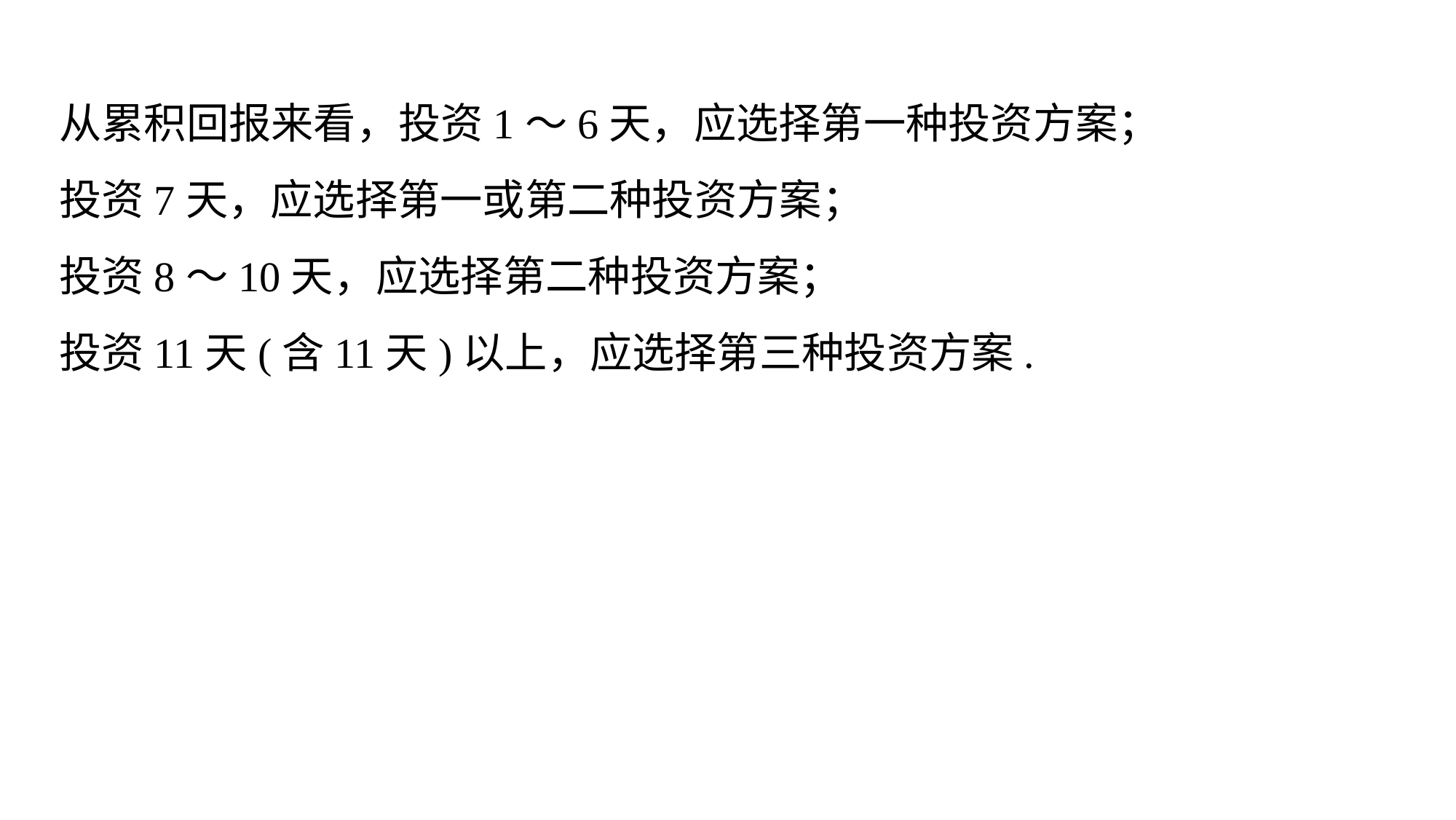

从累积回报来看，投资1～6天，应选择第一种投资方案；
投资7天，应选择第一或第二种投资方案；
投资8～10天，应选择第二种投资方案；
投资11天(含11天)以上，应选择第三种投资方案.